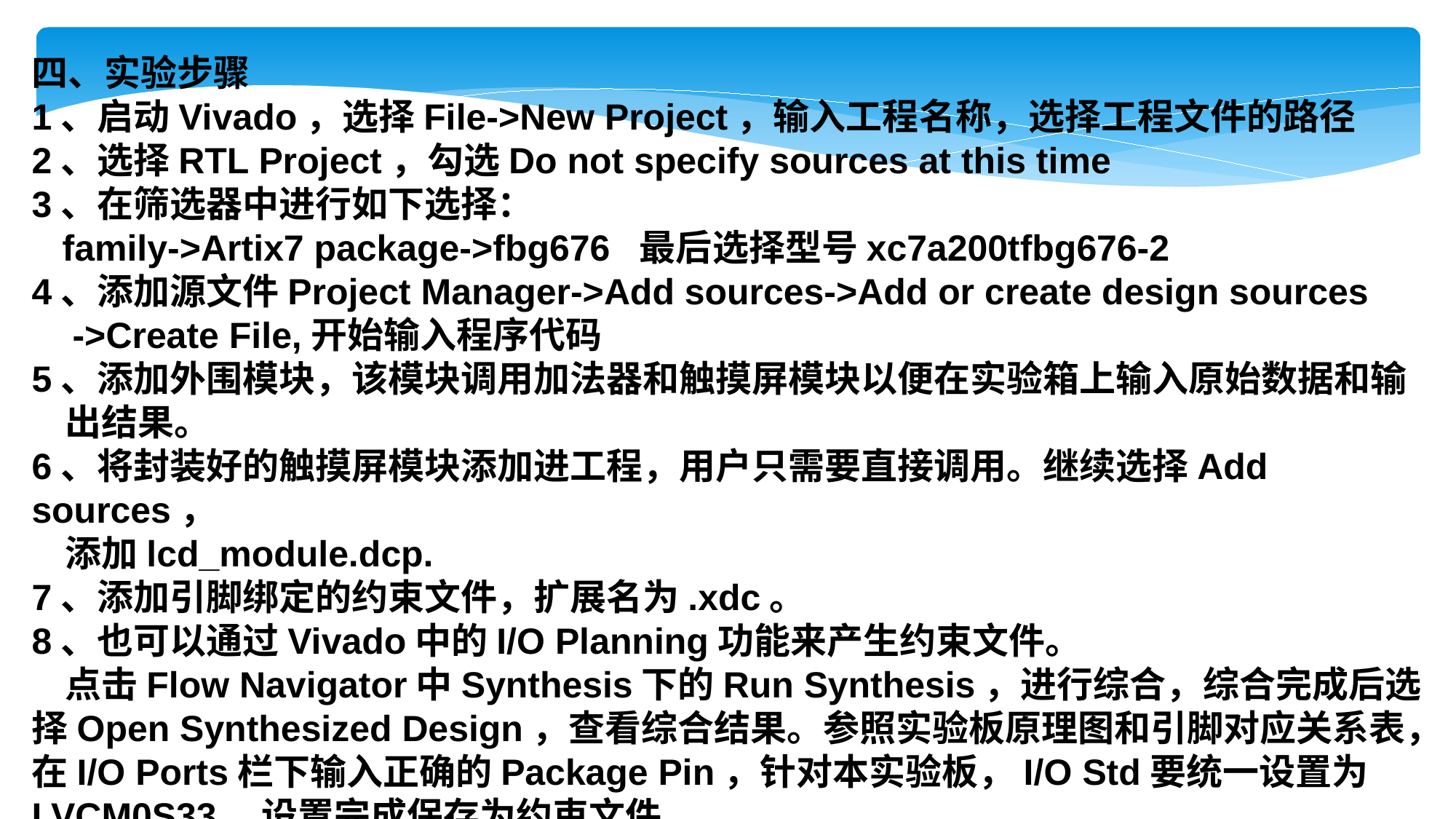

四、实验步骤
1、启动Vivado，选择File->New Project，输入工程名称，选择工程文件的路径
2、选择RTL Project，勾选Do not specify sources at this time
3、在筛选器中进行如下选择：
   family->Artix7 package->fbg676  最后选择型号xc7a200tfbg676-2
4、添加源文件Project Manager->Add sources->Add or create design sources
    ->Create File,开始输入程序代码
5、添加外围模块，该模块调用加法器和触摸屏模块以便在实验箱上输入原始数据和输
   出结果。
6、将封装好的触摸屏模块添加进工程，用户只需要直接调用。继续选择Add sources，
   添加lcd_module.dcp.
7、添加引脚绑定的约束文件，扩展名为.xdc。
8、也可以通过Vivado中的I/O Planning功能来产生约束文件。
   点击Flow Navigator中Synthesis下的Run Synthesis，进行综合，综合完成后选择Open Synthesized Design，查看综合结果。参照实验板原理图和引脚对应关系表，在I/O Ports栏下输入正确的Package Pin，针对本实验板，I/O Std要统一设置为LVCM0S33。设置完成保存为约束文件。